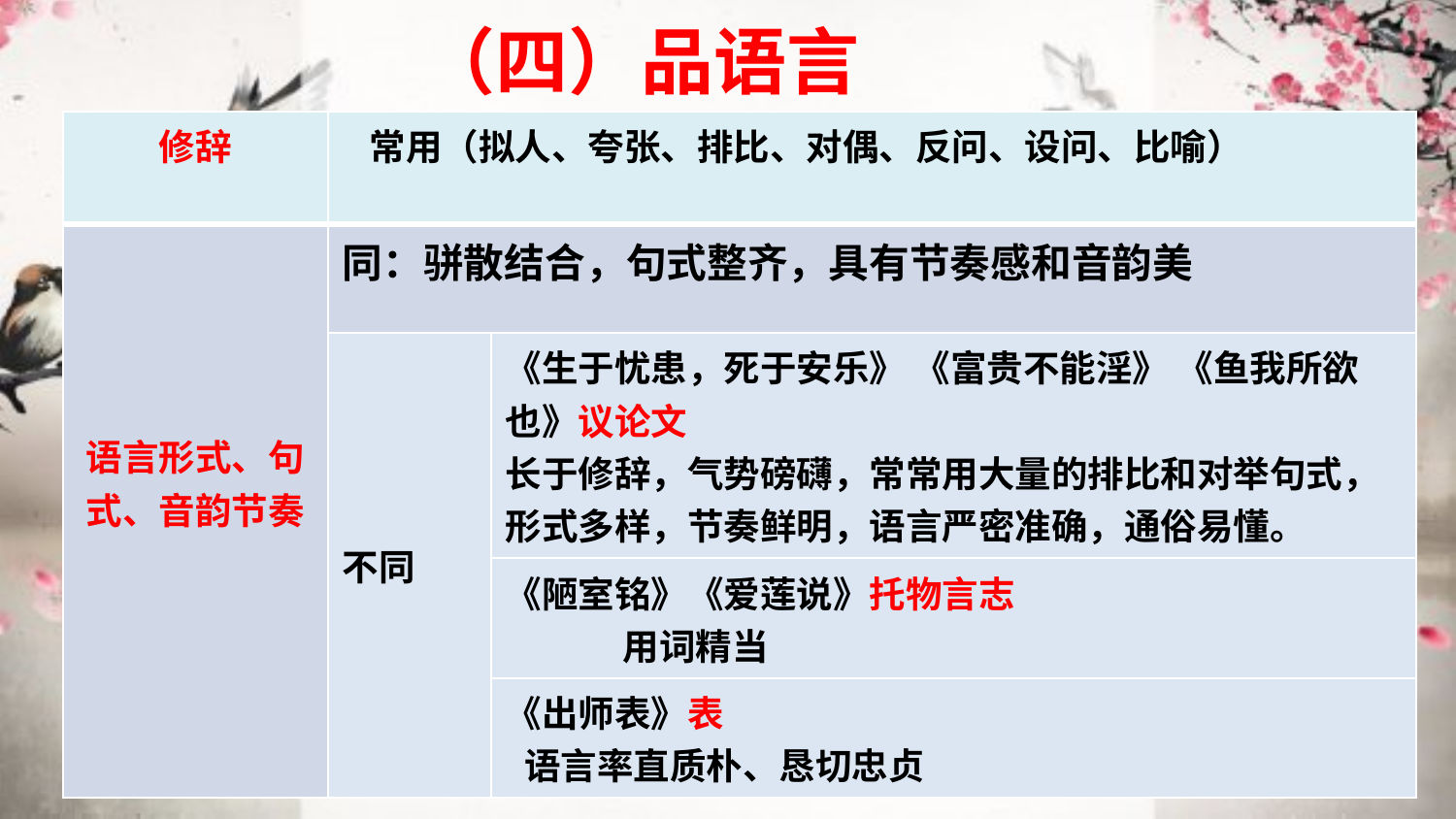

（四）品语言
| 修辞 | 常用（拟人、夸张、排比、对偶、反问、设问、比喻） |  |
| --- | --- | --- |
| 语言形式、句式、音韵节奏 | 同：骈散结合，句式整齐，具有节奏感和音韵美 |  |
|  | 不同 | 《生于忧患，死于安乐》 《富贵不能淫》 《鱼我所欲也》议论文 长于修辞，气势磅礴，常常用大量的排比和对举句式，形式多样，节奏鲜明，语言严密准确，通俗易懂。 |
|  |  | 《陋室铭》《爱莲说》托物言志 用词精当 |
|  |  | 《出师表》表 语言率直质朴、恳切忠贞 |